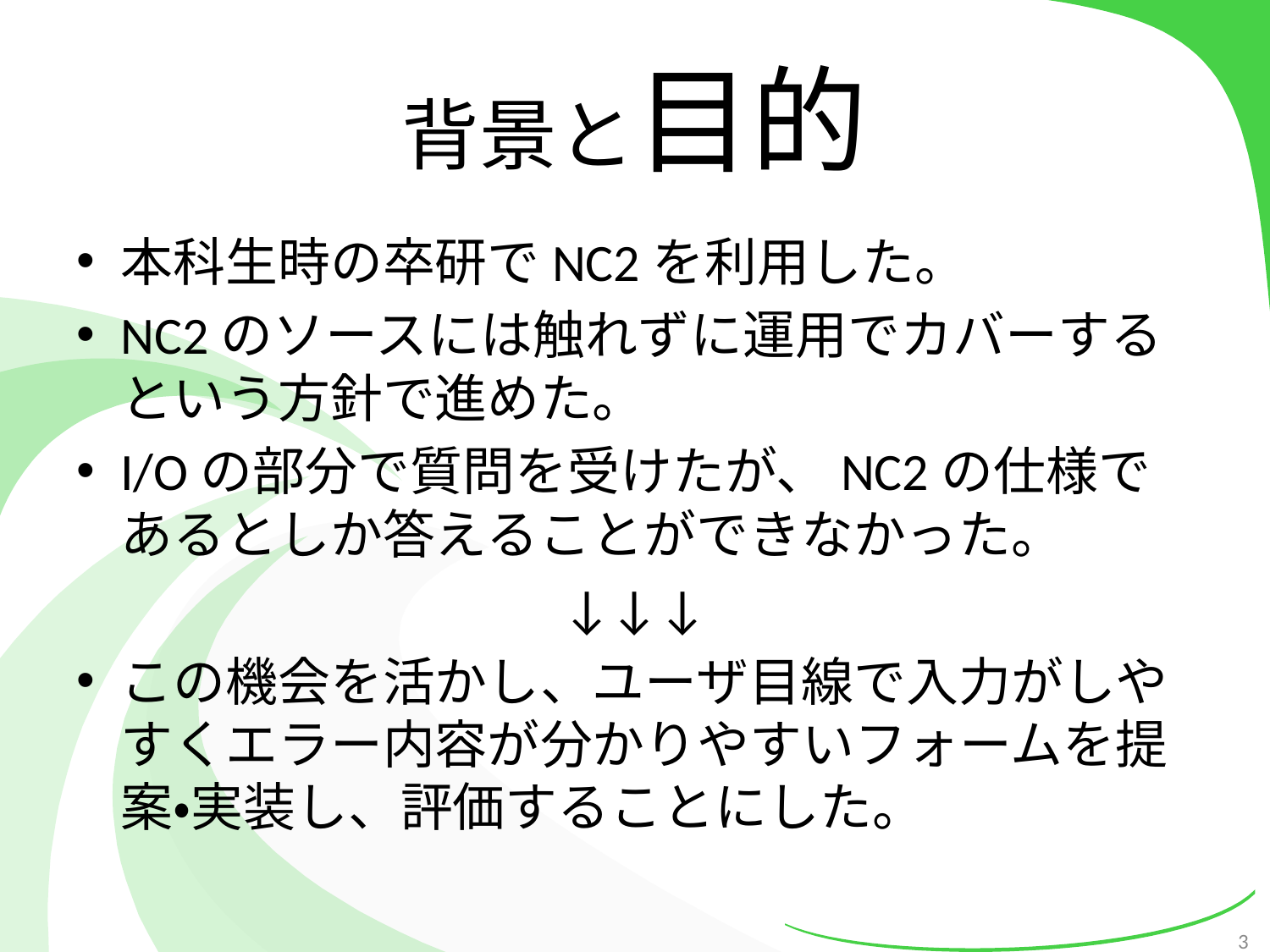

# 背景と目的
本科生時の卒研でNC2を利用した。
NC2のソースには触れずに運用でカバーするという方針で進めた。
I/Oの部分で質問を受けたが、NC2の仕様であるとしか答えることができなかった。
↓↓↓
この機会を活かし、ユーザ目線で入力がしやすくエラー内容が分かりやすいフォームを提案・実装し、評価することにした。
3